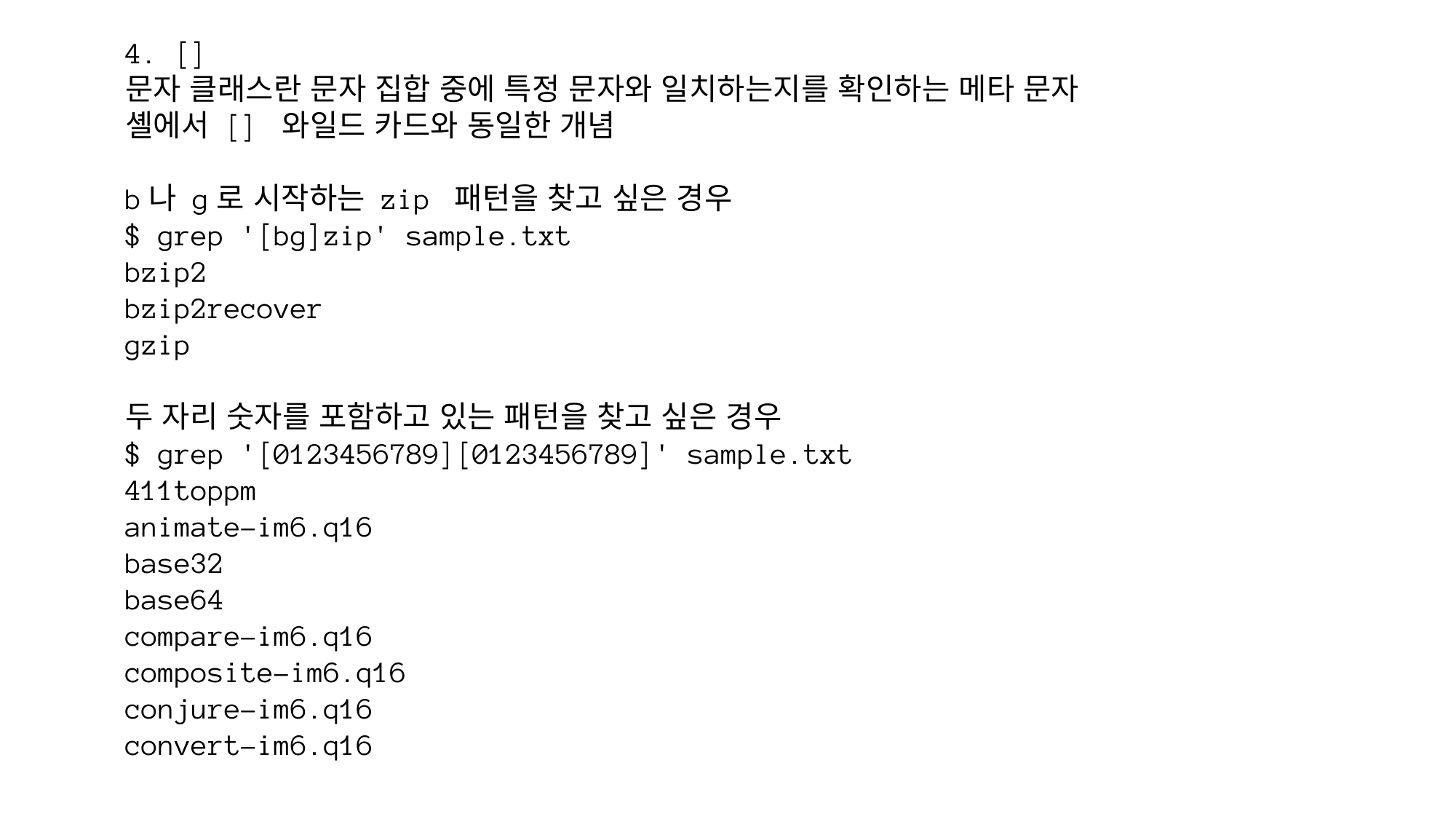

4. []
문자 클래스란 문자 집합 중에 특정 문자와 일치하는지를 확인하는 메타 문자
셸에서 [] 와일드 카드와 동일한 개념

b나 g로 시작하는 zip 패턴을 찾고 싶은 경우
$ grep '[bg]zip' sample.txt
bzip2
bzip2recover
gzip

두 자리 숫자를 포함하고 있는 패턴을 찾고 싶은 경우
$ grep '[0123456789][0123456789]' sample.txt
411toppm
animate-im6.q16
base32
base64
compare-im6.q16
composite-im6.q16
conjure-im6.q16
convert-im6.q16